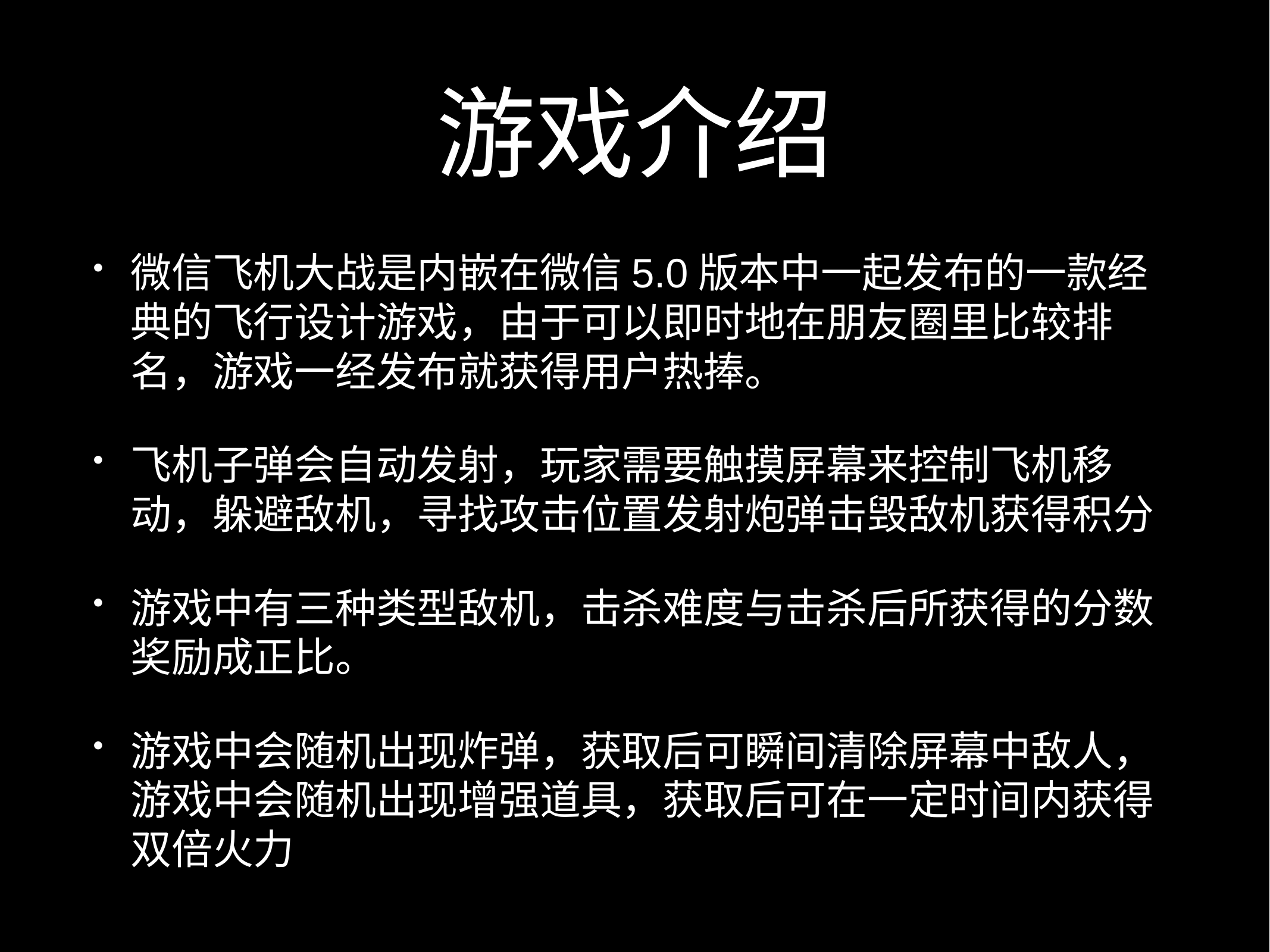

# 游戏介绍
微信飞机大战是内嵌在微信5.0版本中一起发布的一款经典的飞行设计游戏，由于可以即时地在朋友圈里比较排名，游戏一经发布就获得用户热捧。
飞机子弹会自动发射，玩家需要触摸屏幕来控制飞机移动，躲避敌机，寻找攻击位置发射炮弹击毁敌机获得积分
游戏中有三种类型敌机，击杀难度与击杀后所获得的分数奖励成正比。
游戏中会随机出现炸弹，获取后可瞬间清除屏幕中敌人，游戏中会随机出现增强道具，获取后可在一定时间内获得双倍火力